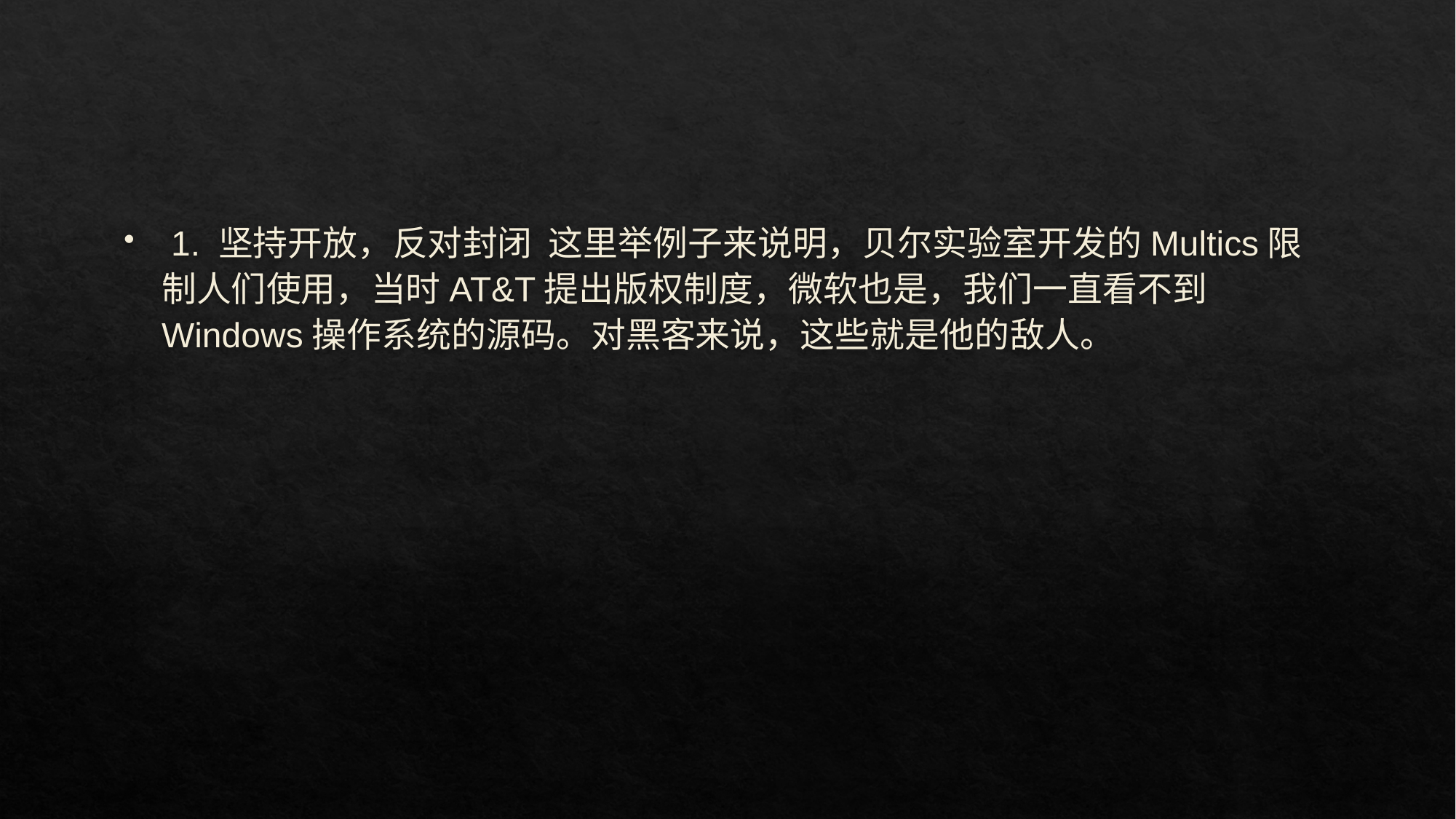

#
 1. 坚持开放，反对封闭  这里举例子来说明，贝尔实验室开发的Multics限制人们使用，当时AT&T提出版权制度，微软也是，我们一直看不到Windows操作系统的源码。对黑客来说，这些就是他的敌人。